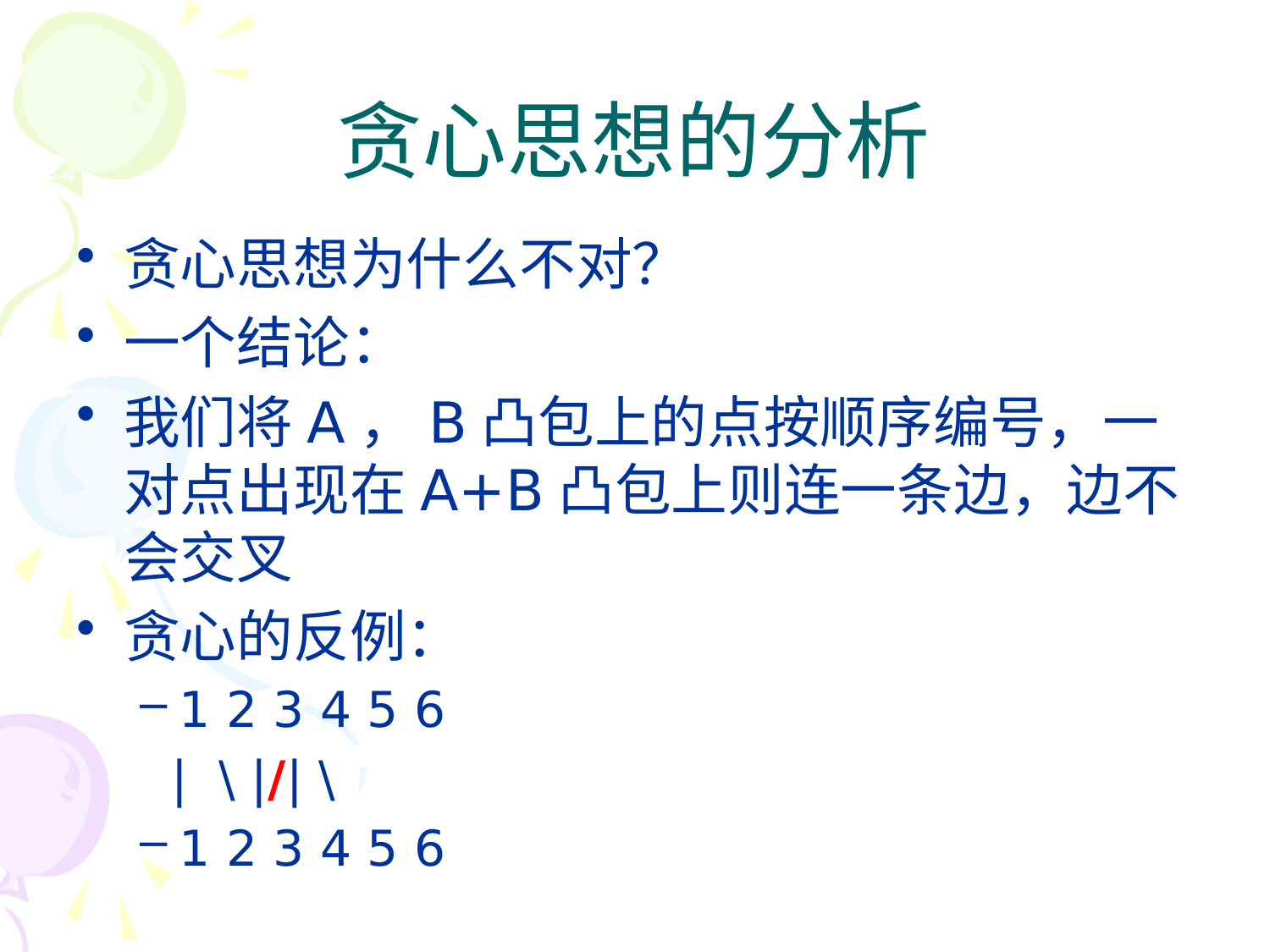

# 贪心思想的分析
贪心思想为什么不对？
一个结论：
我们将A，B凸包上的点按顺序编号，一对点出现在A+B凸包上则连一条边，边不会交叉
贪心的反例：
1 2 3 4 5 6
  |  \ |/| \
1 2 3 4 5 6